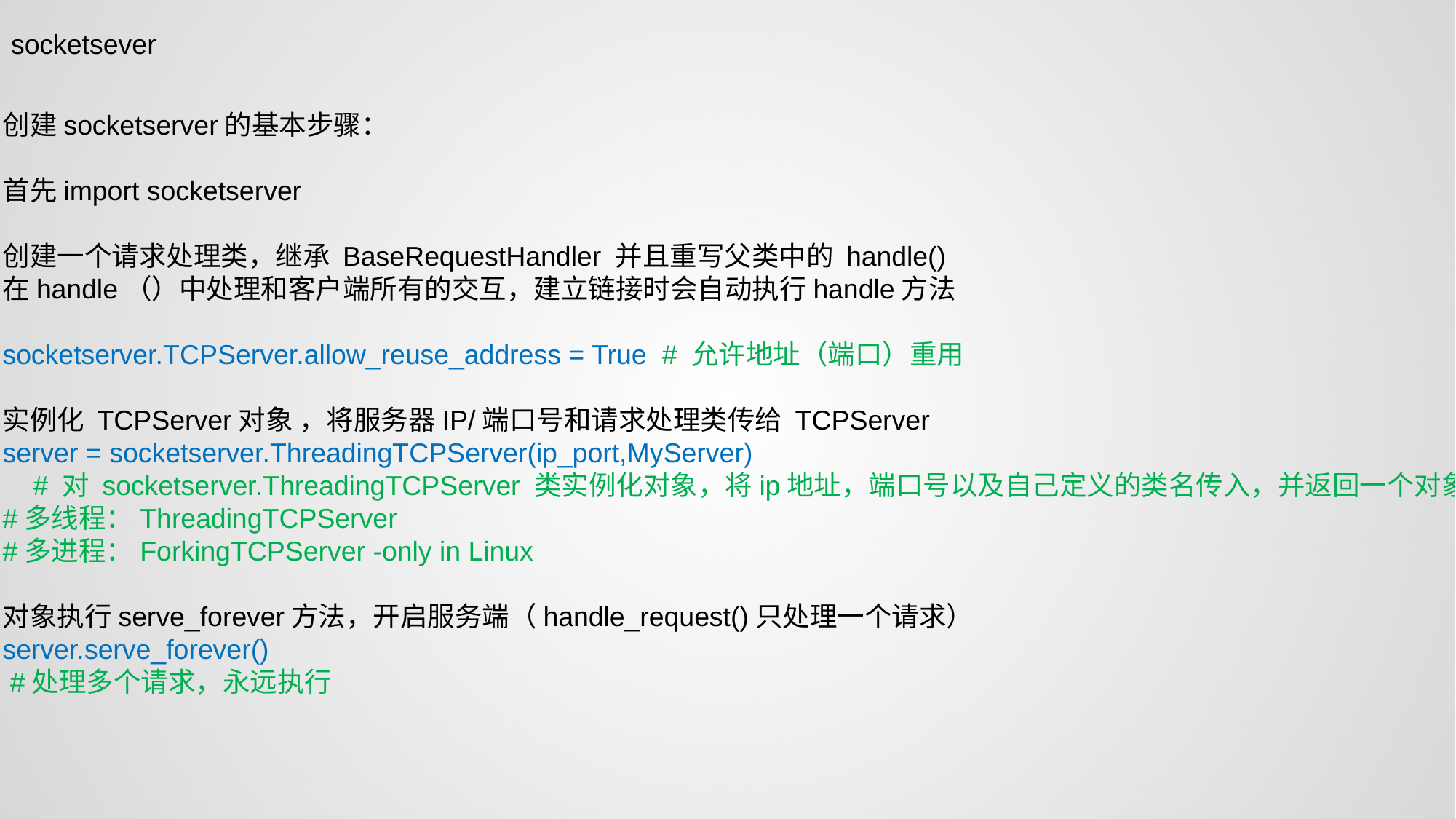

socketsever
创建socketserver的基本步骤：

首先import socketserver

创建一个请求处理类，继承 BaseRequestHandler 并且重写父类中的 handle()
在handle（）中处理和客户端所有的交互，建立链接时会自动执行handle方法

socketserver.TCPServer.allow_reuse_address = True  # 允许地址（端口）重用

实例化 TCPServer对象 ，将服务器IP/端口号和请求处理类传给 TCPServer
server = socketserver.ThreadingTCPServer(ip_port,MyServer)
    # 对 socketserver.ThreadingTCPServer 类实例化对象，将ip地址，端口号以及自己定义的类名传入，并返回一个对象
#多线程：ThreadingTCPServer
#多进程：ForkingTCPServer -only in Linux

对象执行serve_forever方法，开启服务端（handle_request()只处理一个请求）
server.serve_forever()
 #处理多个请求，永远执行